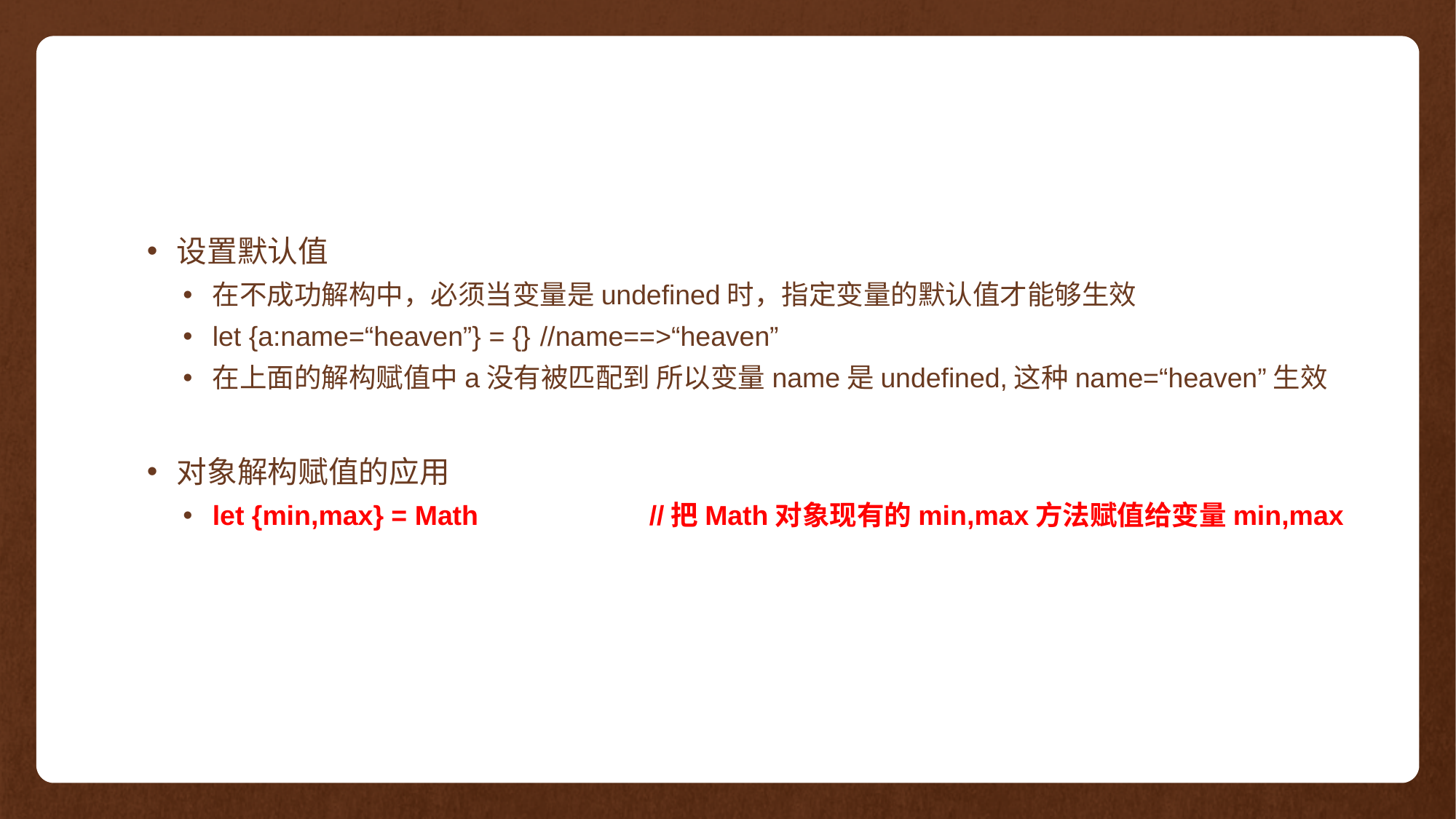

设置默认值
在不成功解构中，必须当变量是undefined时，指定变量的默认值才能够生效
let {a:name=“heaven”} = {}	//name==>“heaven”
在上面的解构赋值中a没有被匹配到 所以变量name是undefined,这种name=“heaven”生效

对象解构赋值的应用
let {min,max} = Math   		//把Math对象现有的min,max方法赋值给变量min,max